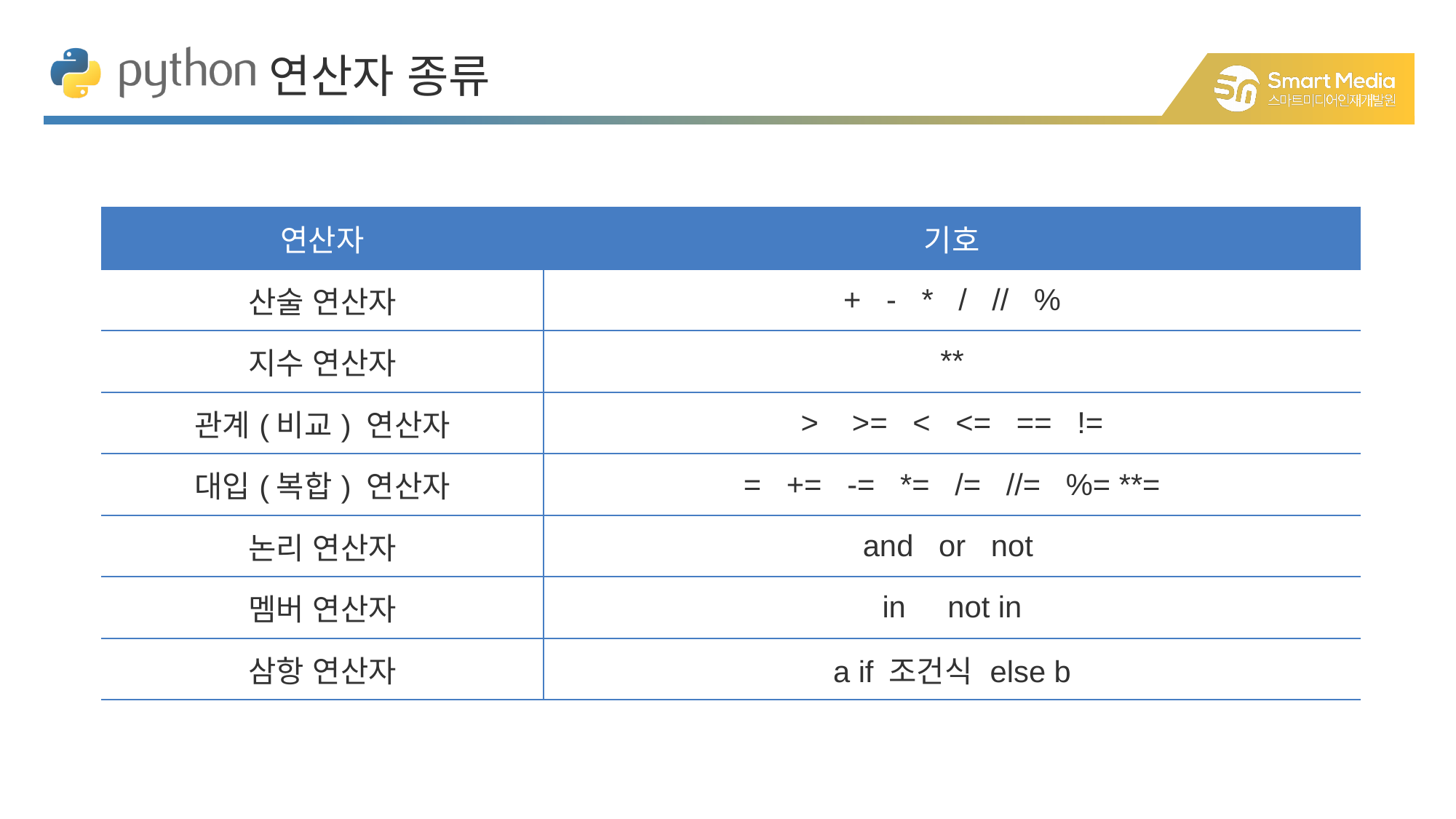

연산자 종류
| 연산자 | 기호 |
| --- | --- |
| 산술 연산자 | + - \* / // % |
| 지수 연산자 | \*\* |
| 관계(비교) 연산자 | > >= < <= == != |
| 대입(복합) 연산자 | = += -= \*= /= //= %= \*\*= |
| 논리 연산자 | and or not |
| 멤버 연산자 | in not in |
| 삼항 연산자 | a if 조건식 else b |